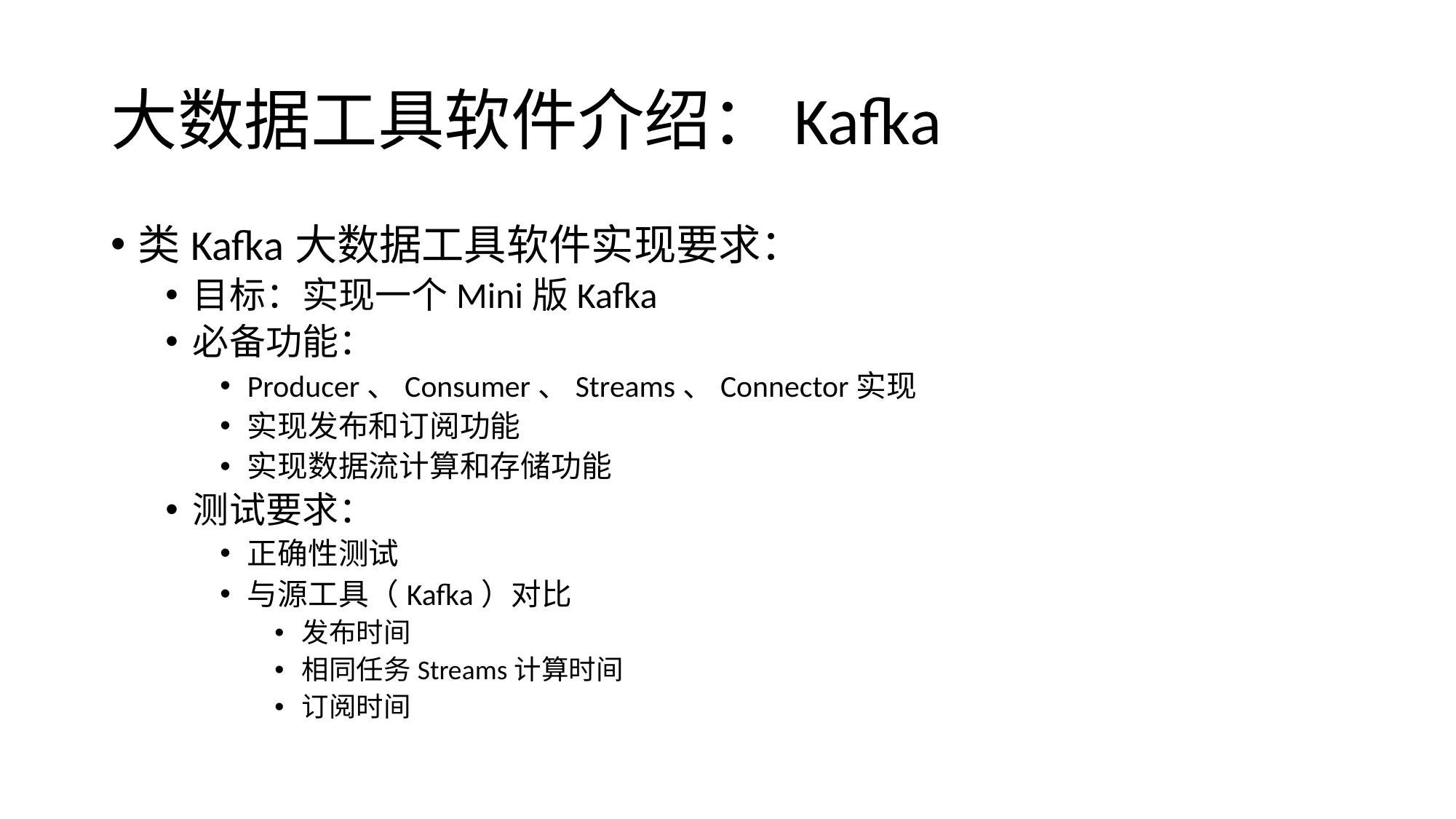

# 大数据工具软件介绍：Kafka
类Kafka大数据工具软件实现要求：
目标：实现一个Mini版Kafka
必备功能：
Producer、Consumer、Streams、Connector实现
实现发布和订阅功能
实现数据流计算和存储功能
测试要求：
正确性测试
与源工具（Kafka）对比
发布时间
相同任务Streams计算时间
订阅时间